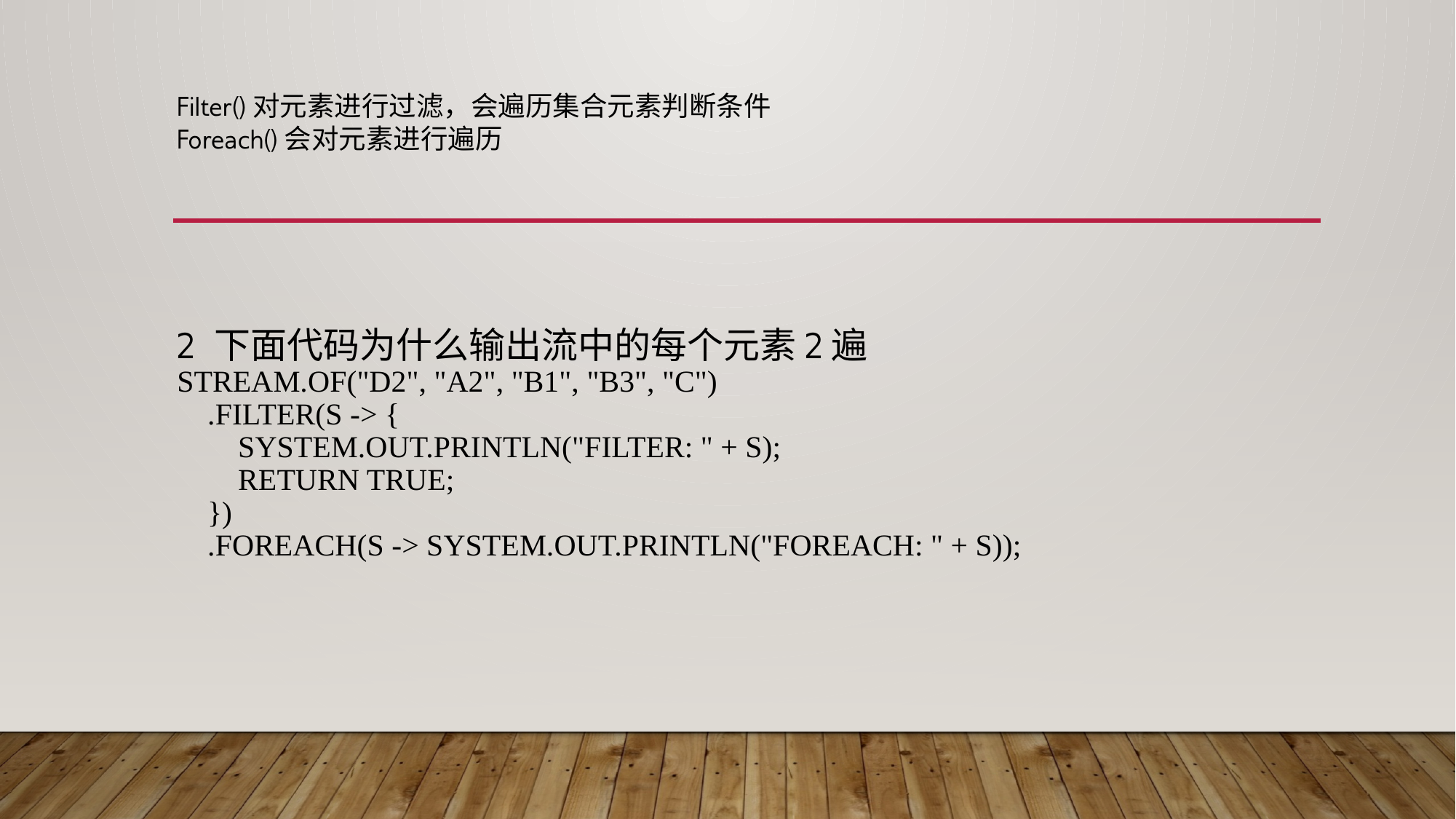

Filter()对元素进行过滤，会遍历集合元素判断条件
Foreach()会对元素进行遍历
# 2 下面代码为什么输出流中的每个元素2遍 Stream.of("d2", "a2", "b1", "b3", "c") .filter(s -> { System.out.println("filter: " + s); return true; }) .forEach(s -> System.out.println("forEach: " + s));